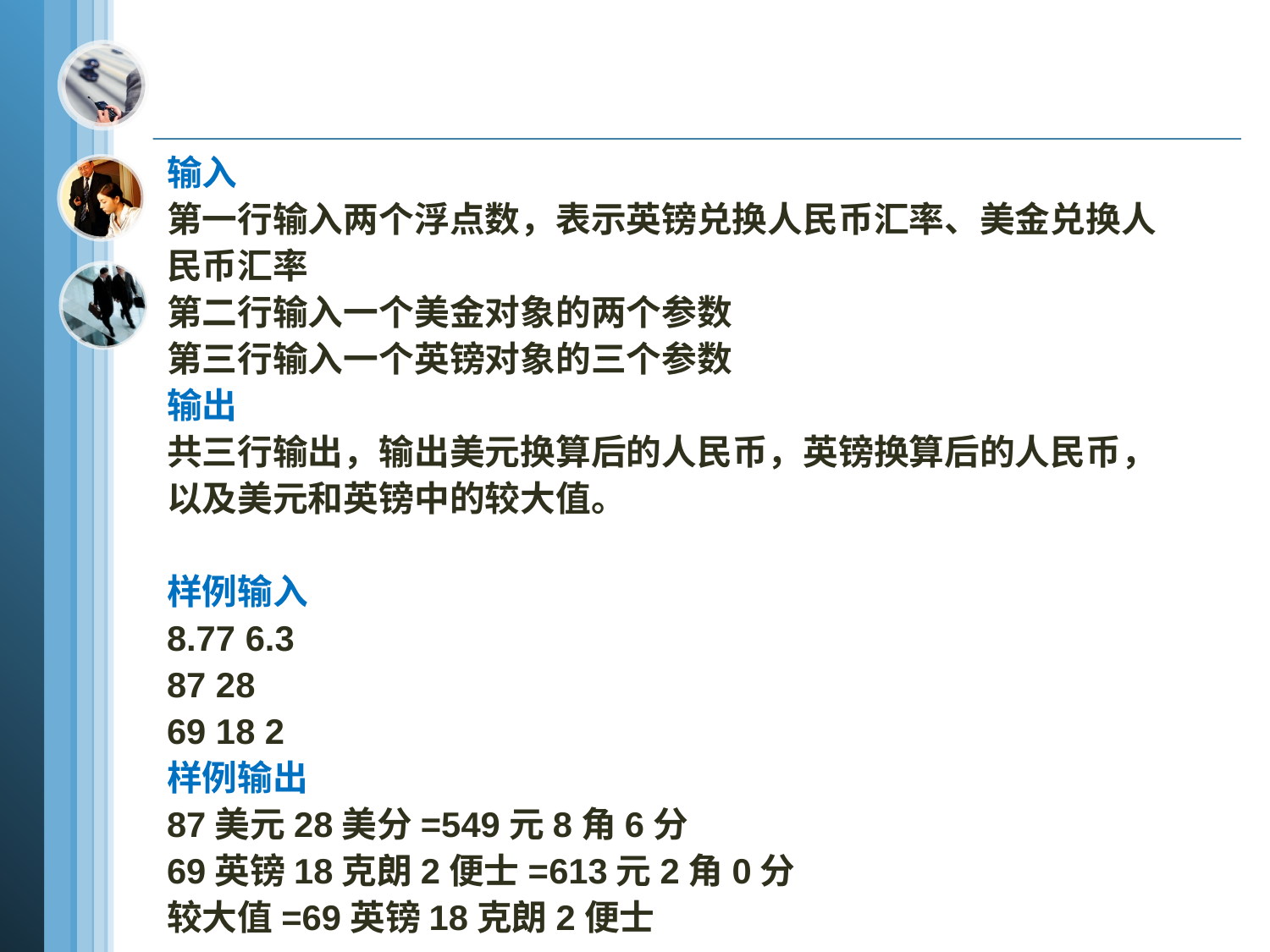

输入
第一行输入两个浮点数，表示英镑兑换人民币汇率、美金兑换人民币汇率
第二行输入一个美金对象的两个参数
第三行输入一个英镑对象的三个参数
输出
共三行输出，输出美元换算后的人民币，英镑换算后的人民币，以及美元和英镑中的较大值。

样例输入
8.77 6.3
87 28
69 18 2
样例输出
87美元28美分=549元8角6分
69英镑18克朗2便士=613元2角0分
较大值=69英镑18克朗2便士